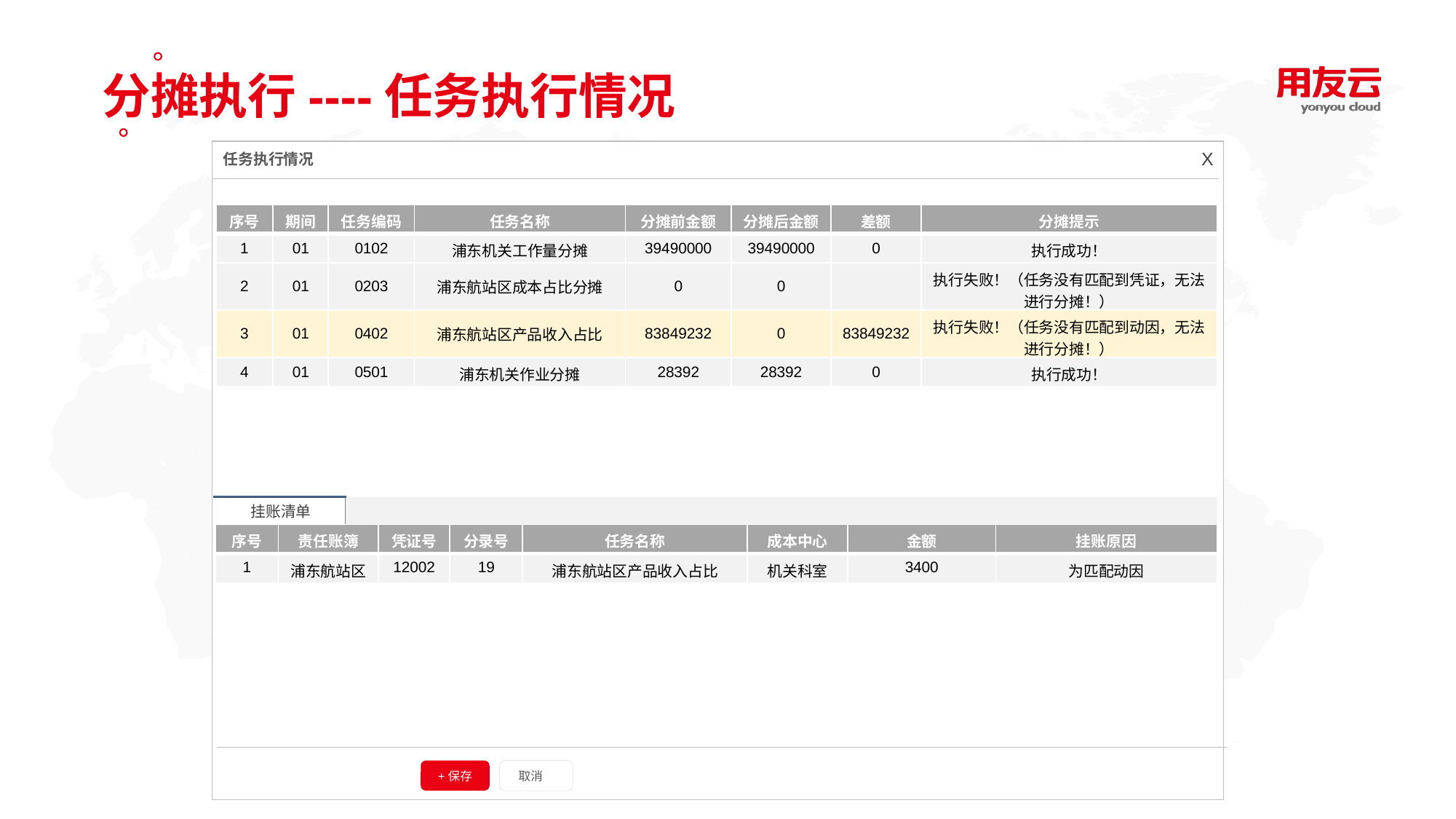

分摊执行----任务执行情况

X
任务执行情况
| 序号 | 期间 | 任务编码 | 任务名称 | 分摊前金额 | 分摊后金额 | 差额 | 分摊提示 |
| --- | --- | --- | --- | --- | --- | --- | --- |
| 1 | 01 | 0102 | 浦东机关工作量分摊 | 39490000 | 39490000 | 0 | 执行成功！ |
| 2 | 01 | 0203 | 浦东航站区成本占比分摊 | 0 | 0 |  | 执行失败！（任务没有匹配到凭证，无法进行分摊！） |
| 3 | 01 | 0402 | 浦东航站区产品收入占比 | 83849232 | 0 | 83849232 | 执行失败！（任务没有匹配到动因，无法进行分摊！） |
| 4 | 01 | 0501 | 浦东机关作业分摊 | 28392 | 28392 | 0 | 执行成功！ |

挂账清单
| 序号 | 责任账簿 | 凭证号 | 分录号 | 任务名称 | 成本中心 | 金额 | 挂账原因 |
| --- | --- | --- | --- | --- | --- | --- | --- |
| 1 | 浦东航站区 | 12002 | 19 | 浦东航站区产品收入占比 | 机关科室 | 3400 | 为匹配动因 |
+保存
取消